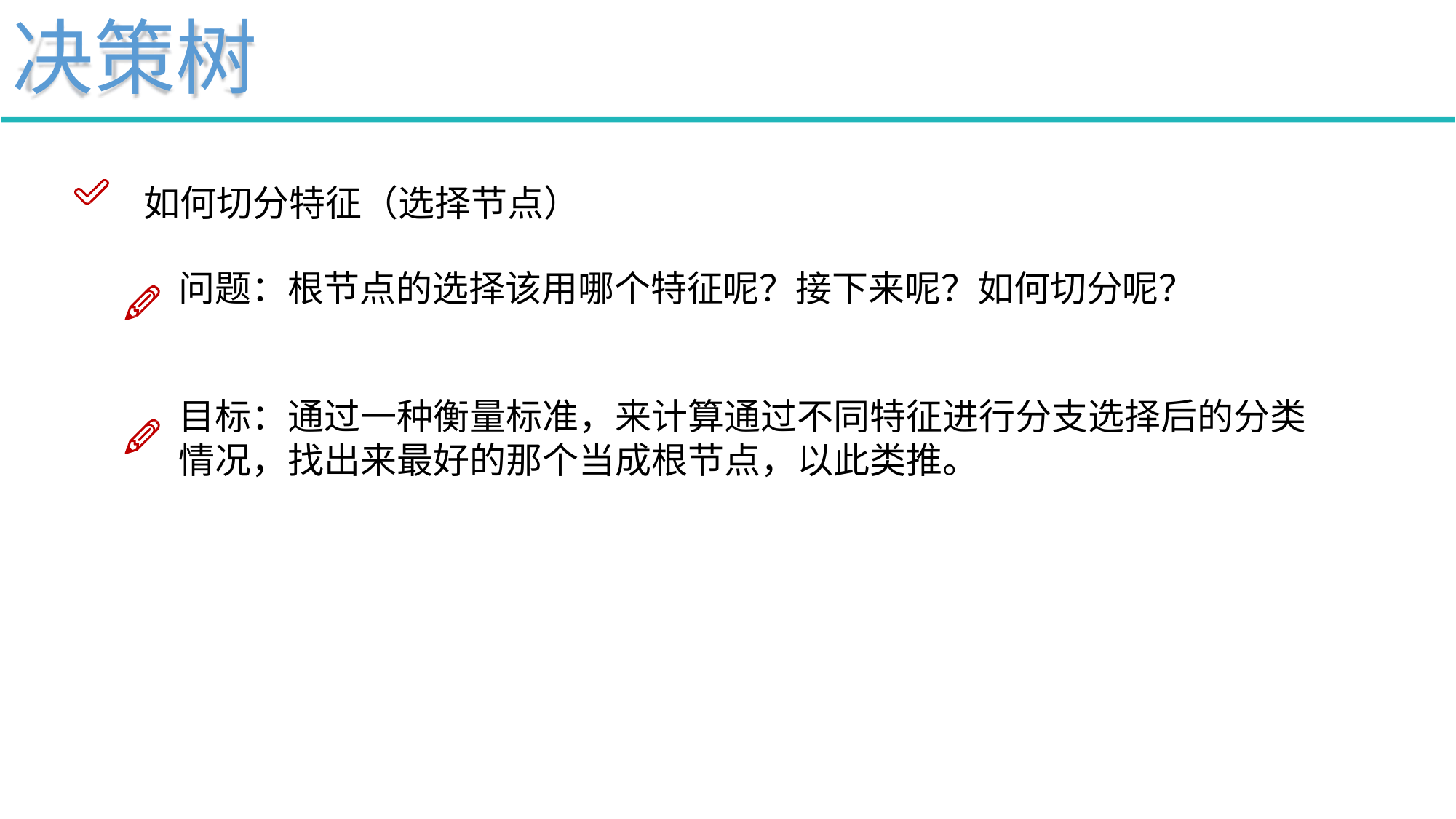

# 决策树
如何切分特征（选择节点）

问题：根节点的选择该用哪个特征呢？接下来呢？如何切分呢？

目标：通过一种衡量标准，来计算通过不同特征进行分支选择后的分类 情况，找出来最好的那个当成根节点，以此类推。